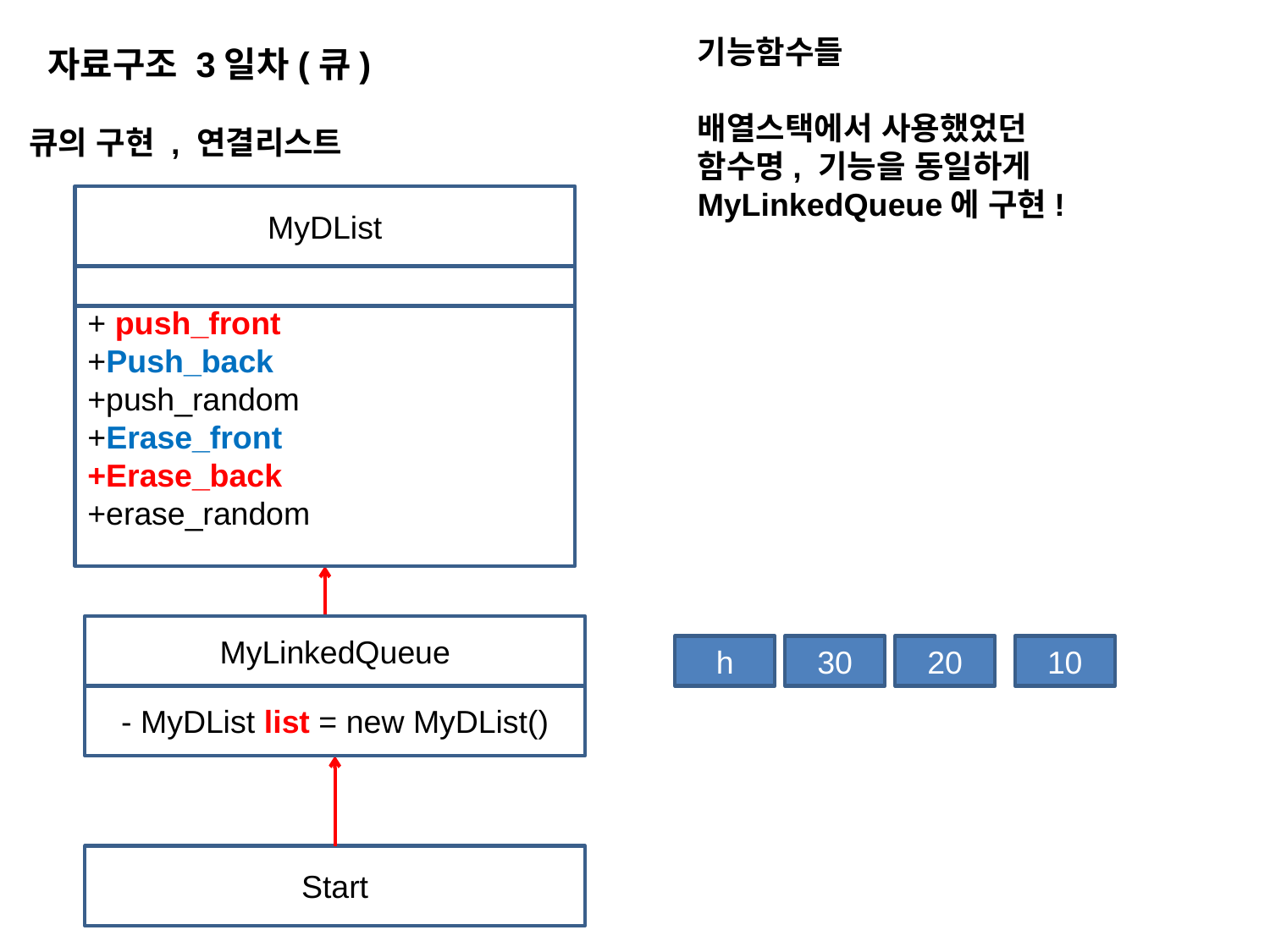

기능함수들

배열스택에서 사용했었던
함수명, 기능을 동일하게
MyLinkedQueue에 구현!
자료구조 3일차(큐)
큐의 구현 , 연결리스트
MyDList

+ push_front
+Push_back
+push_random
+Erase_front
+Erase_back
+erase_random

MyLinkedQueue
h
30
20
10
- MyDList list = new MyDList()
Start